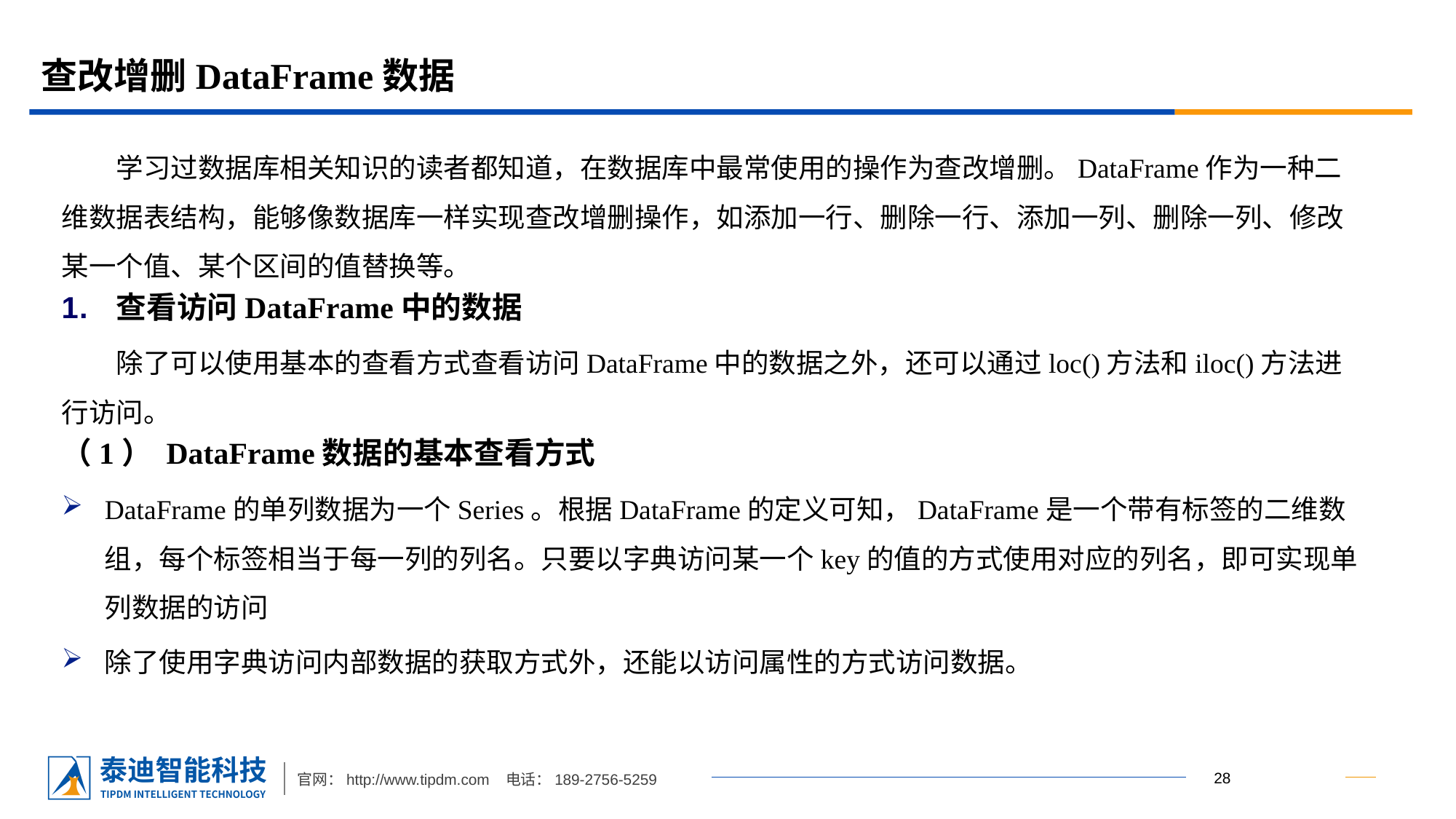

# 查改增删DataFrame数据
学习过数据库相关知识的读者都知道，在数据库中最常使用的操作为查改增删。DataFrame作为一种二维数据表结构，能够像数据库一样实现查改增删操作，如添加一行、删除一行、添加一列、删除一列、修改某一个值、某个区间的值替换等。
查看访问DataFrame中的数据
除了可以使用基本的查看方式查看访问DataFrame中的数据之外，还可以通过loc()方法和iloc()方法进行访问。
（1） DataFrame数据的基本查看方式
DataFrame的单列数据为一个Series。根据DataFrame的定义可知，DataFrame是一个带有标签的二维数组，每个标签相当于每一列的列名。只要以字典访问某一个key的值的方式使用对应的列名，即可实现单列数据的访问
除了使用字典访问内部数据的获取方式外，还能以访问属性的方式访问数据。